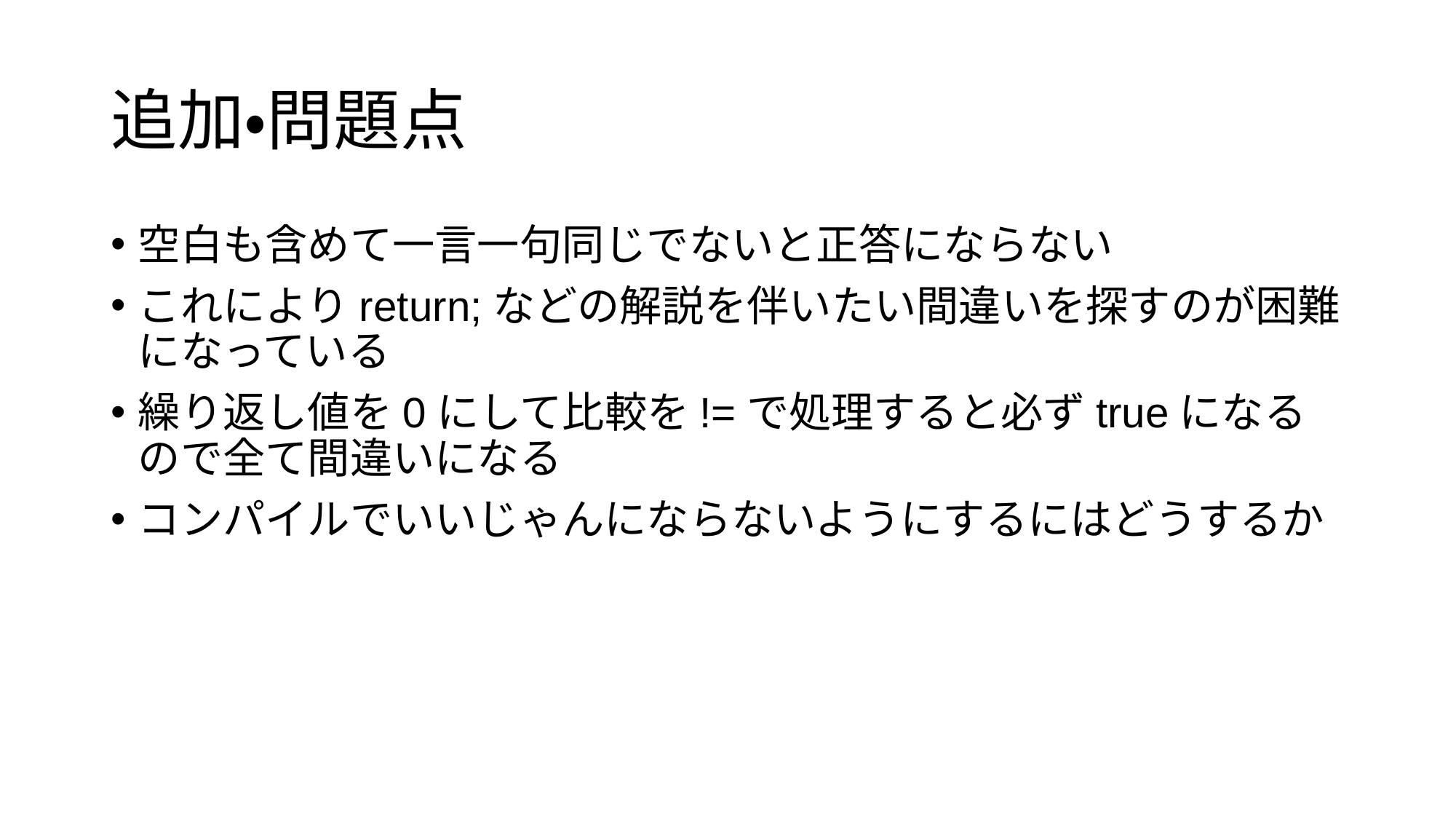

# 追加・問題点
空白も含めて一言一句同じでないと正答にならない
これによりreturn;などの解説を伴いたい間違いを探すのが困難になっている
繰り返し値を0にして比較を!=で処理すると必ずtrueになるので全て間違いになる
コンパイルでいいじゃんにならないようにするにはどうするか